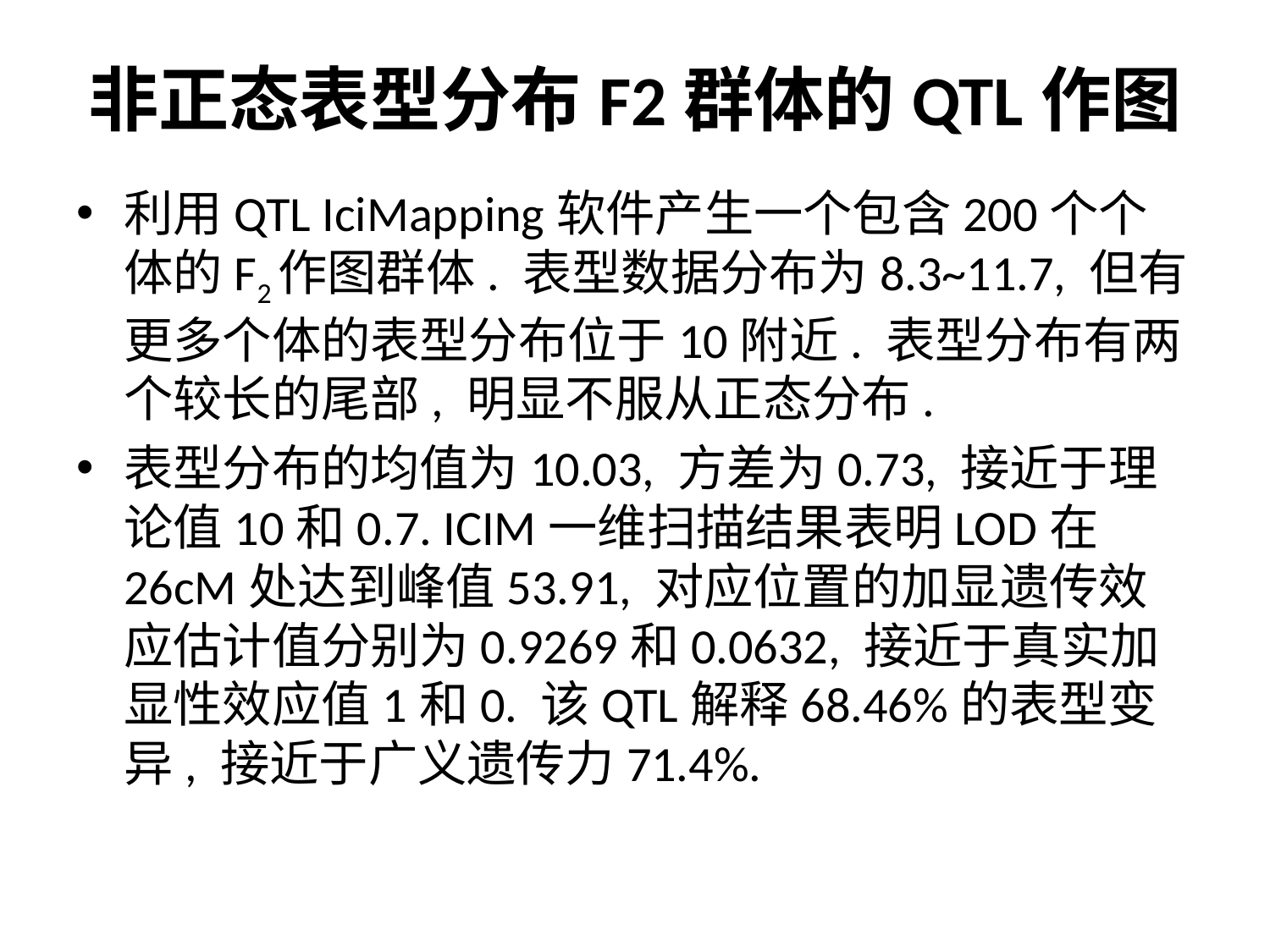

# 非正态表型分布F2群体的QTL作图
利用QTL IciMapping软件产生一个包含200个个体的F2作图群体. 表型数据分布为8.3~11.7, 但有更多个体的表型分布位于10附近. 表型分布有两个较长的尾部, 明显不服从正态分布.
表型分布的均值为10.03, 方差为0.73, 接近于理论值10和0.7. ICIM一维扫描结果表明LOD在26cM处达到峰值53.91, 对应位置的加显遗传效应估计值分别为0.9269和0.0632, 接近于真实加显性效应值1和0. 该QTL解释68.46%的表型变异, 接近于广义遗传力71.4%.